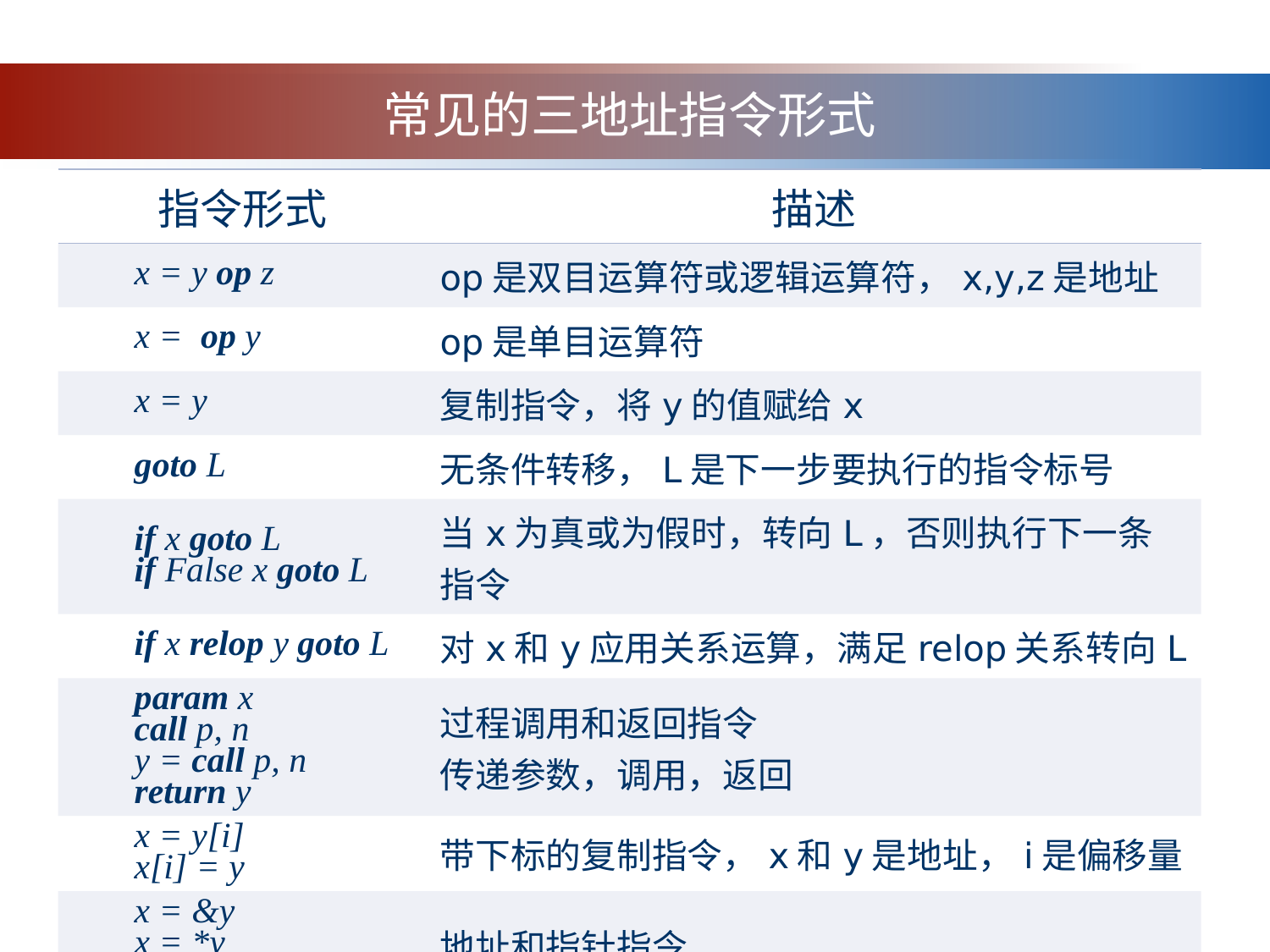

# 常见的三地址指令形式
| 指令形式 | 描述 |
| --- | --- |
| x = y op z | op是双目运算符或逻辑运算符，x,y,z是地址 |
| x = op y | op是单目运算符 |
| x = y | 复制指令，将y的值赋给x |
| goto L | 无条件转移，L是下一步要执行的指令标号 |
| if x goto L if False x goto L | 当x为真或为假时，转向L，否则执行下一条指令 |
| if x relop y goto L | 对x和y应用关系运算，满足relop关系转向L |
| param x call p, n y = call p, n return y | 过程调用和返回指令 传递参数，调用，返回 |
| x = y[i] x[i] = y | 带下标的复制指令，x和y是地址，i是偏移量 |
| x = &y x = \*y \*x = y | 地址和指针指令 |